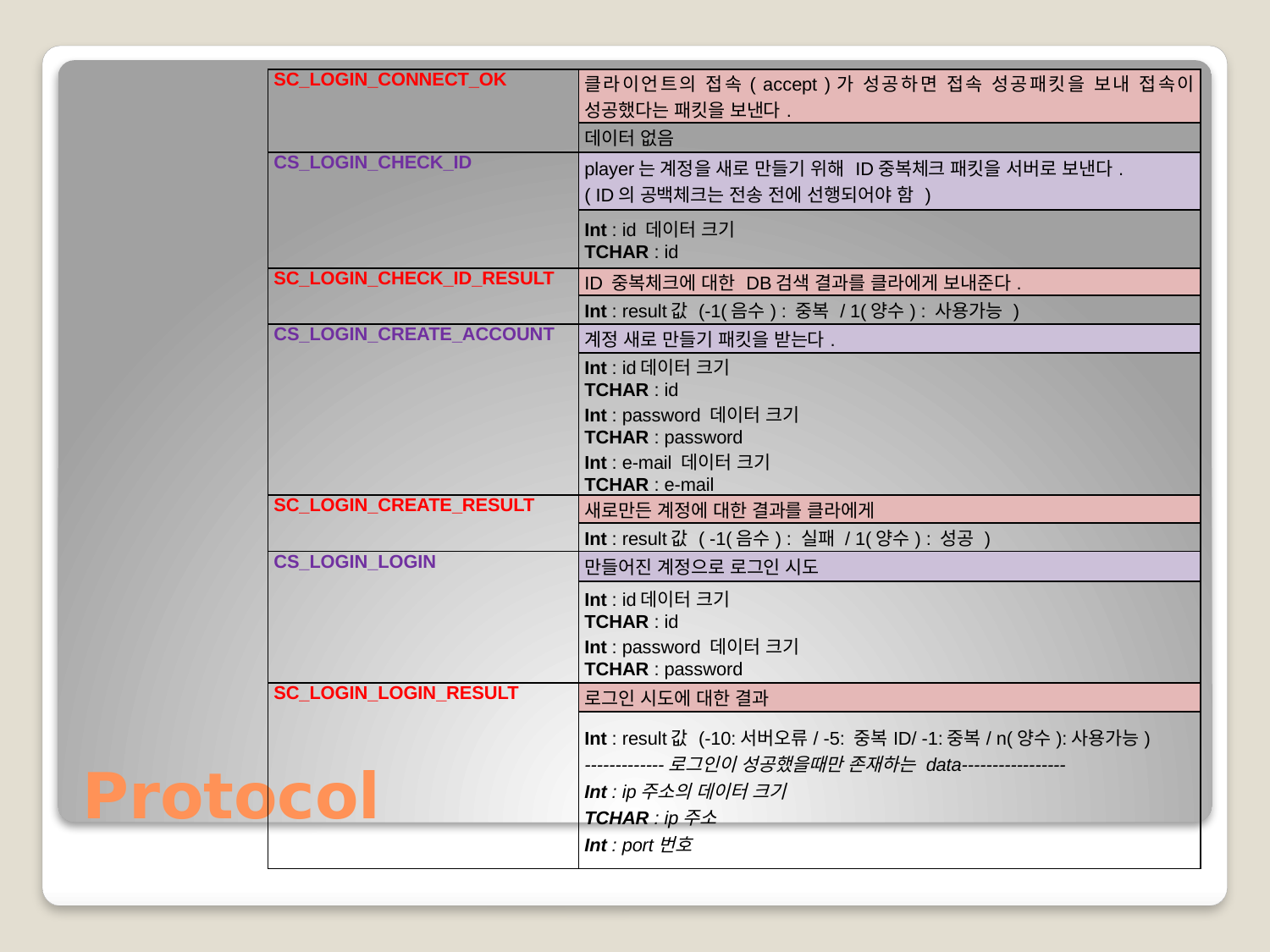

| SC\_LOGIN\_CONNECT\_OK | 클라이언트의 접속( accept )가 성공하면 접속 성공패킷을 보내 접속이 성공했다는 패킷을 보낸다. |
| --- | --- |
|  | 데이터 없음 |
| CS\_LOGIN\_CHECK\_ID | player는 계정을 새로 만들기 위해 ID중복체크 패킷을 서버로 보낸다. ( ID의 공백체크는 전송 전에 선행되어야 함 ) |
|  | Int : id 데이터 크기 TCHAR : id |
| SC\_LOGIN\_CHECK\_ID\_RESULT | ID 중복체크에 대한 DB검색 결과를 클라에게 보내준다. |
|  | Int : result값 (-1(음수) : 중복 / 1(양수) : 사용가능 ) |
| CS\_LOGIN\_CREATE\_ACCOUNT | 계정 새로 만들기 패킷을 받는다. |
|  | Int : id데이터 크기 TCHAR : id Int : password 데이터 크기 TCHAR : password Int : e-mail 데이터 크기 TCHAR : e-mail |
| SC\_LOGIN\_CREATE\_RESULT | 새로만든 계정에 대한 결과를 클라에게 |
|  | Int : result값 ( -1(음수) : 실패 / 1(양수) : 성공 ) |
| CS\_LOGIN\_LOGIN | 만들어진 계정으로 로그인 시도 |
|  | Int : id데이터 크기 TCHAR : id Int : password 데이터 크기 TCHAR : password |
| SC\_LOGIN\_LOGIN\_RESULT | 로그인 시도에 대한 결과 |
|  | Int : result값 (-10:서버오류/ -5: 중복ID/ -1:중복/ n(양수):사용가능) -------------로그인이 성공했을때만 존재하는 data----------------- Int : ip주소의 데이터 크기 TCHAR : ip주소 Int : port번호 |
# Protocol